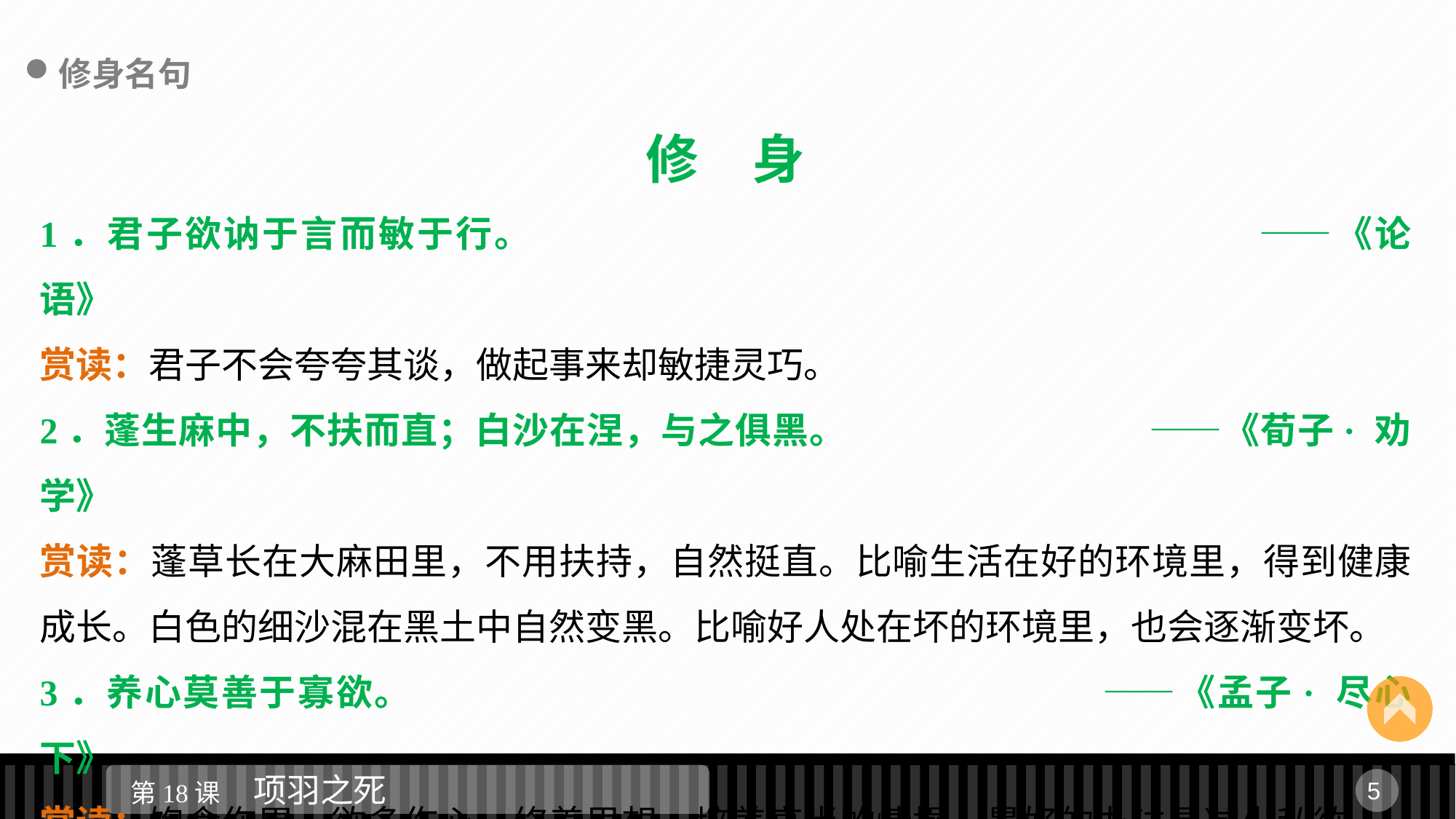

修身名句
修　身
1．君子欲讷于言而敏于行。						        ——《论语》
赏读：君子不会夸夸其谈，做起事来却敏捷灵巧。
2．蓬生麻中，不扶而直；白沙在涅，与之俱黑。			——《荀子· 劝学》
赏读：蓬草长在大麻田里，不用扶持，自然挺直。比喻生活在好的环境里，得到健康成长。白色的细沙混在黑土中自然变黑。比喻好人处在坏的环境里，也会逐渐变坏。
3．养心莫善于寡欲。						     ——《孟子· 尽心下》
赏读：饱食伤胃，欲多伤心。修养思想，培养高尚的情操，最好的办法是减少私欲。